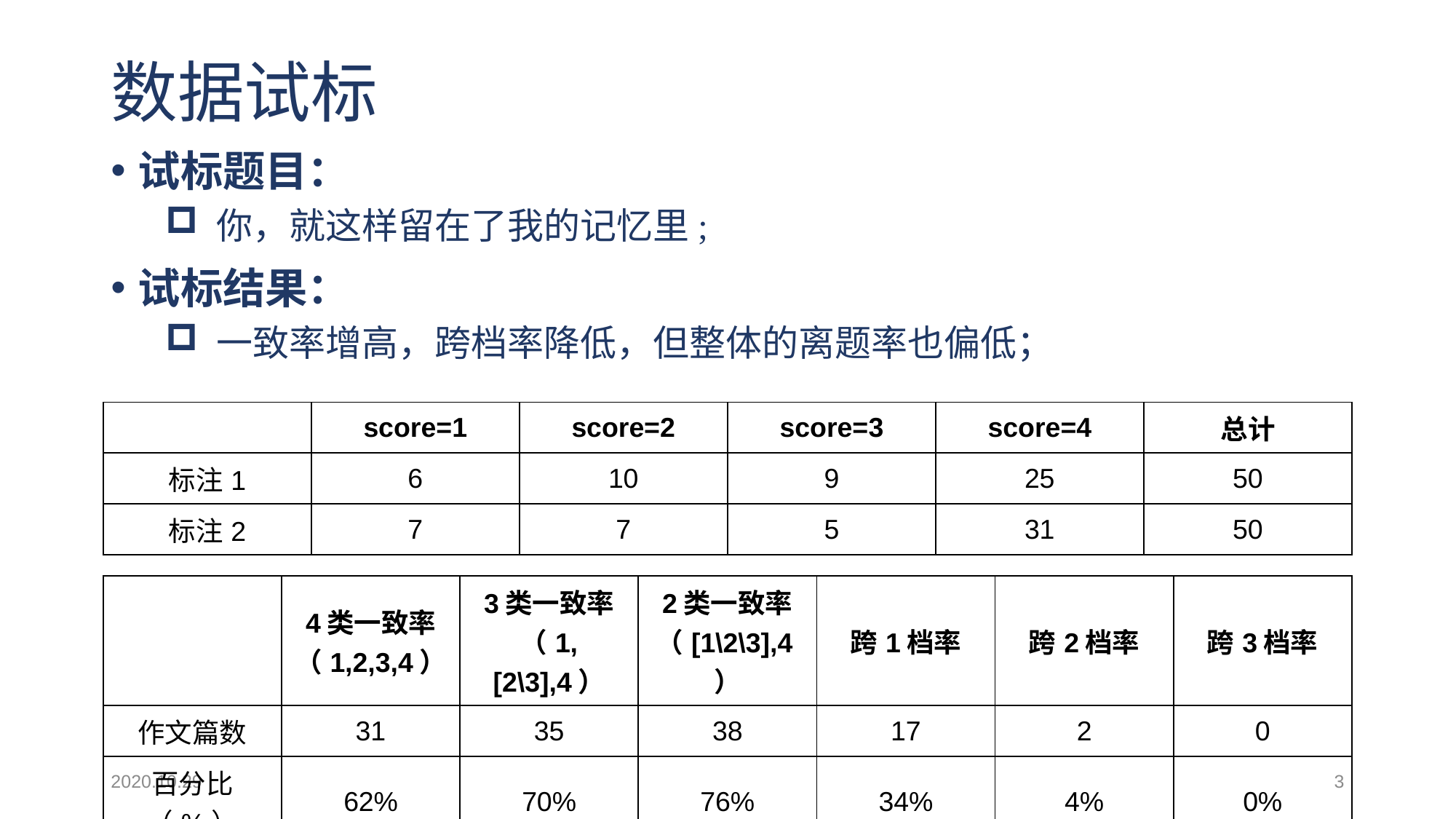

# 数据试标
试标题目：
 你，就这样留在了我的记忆里;
试标结果：
 一致率增高，跨档率降低，但整体的离题率也偏低；
|  | score=1 | score=2 | score=3 | score=4 | 总计 |
| --- | --- | --- | --- | --- | --- |
| 标注1 | 6 | 10 | 9 | 25 | 50 |
| 标注2 | 7 | 7 | 5 | 31 | 50 |
|  | 4类一致率（1,2,3,4） | 3类一致率（1,[2\3],4） | 2类一致率（[1\2\3],4） | 跨1档率 | 跨2档率 | 跨3档率 |
| --- | --- | --- | --- | --- | --- | --- |
| 作文篇数 | 31 | 35 | 38 | 17 | 2 | 0 |
| 百分比（%） | 62% | 70% | 76% | 34% | 4% | 0% |
2020.10.29
3